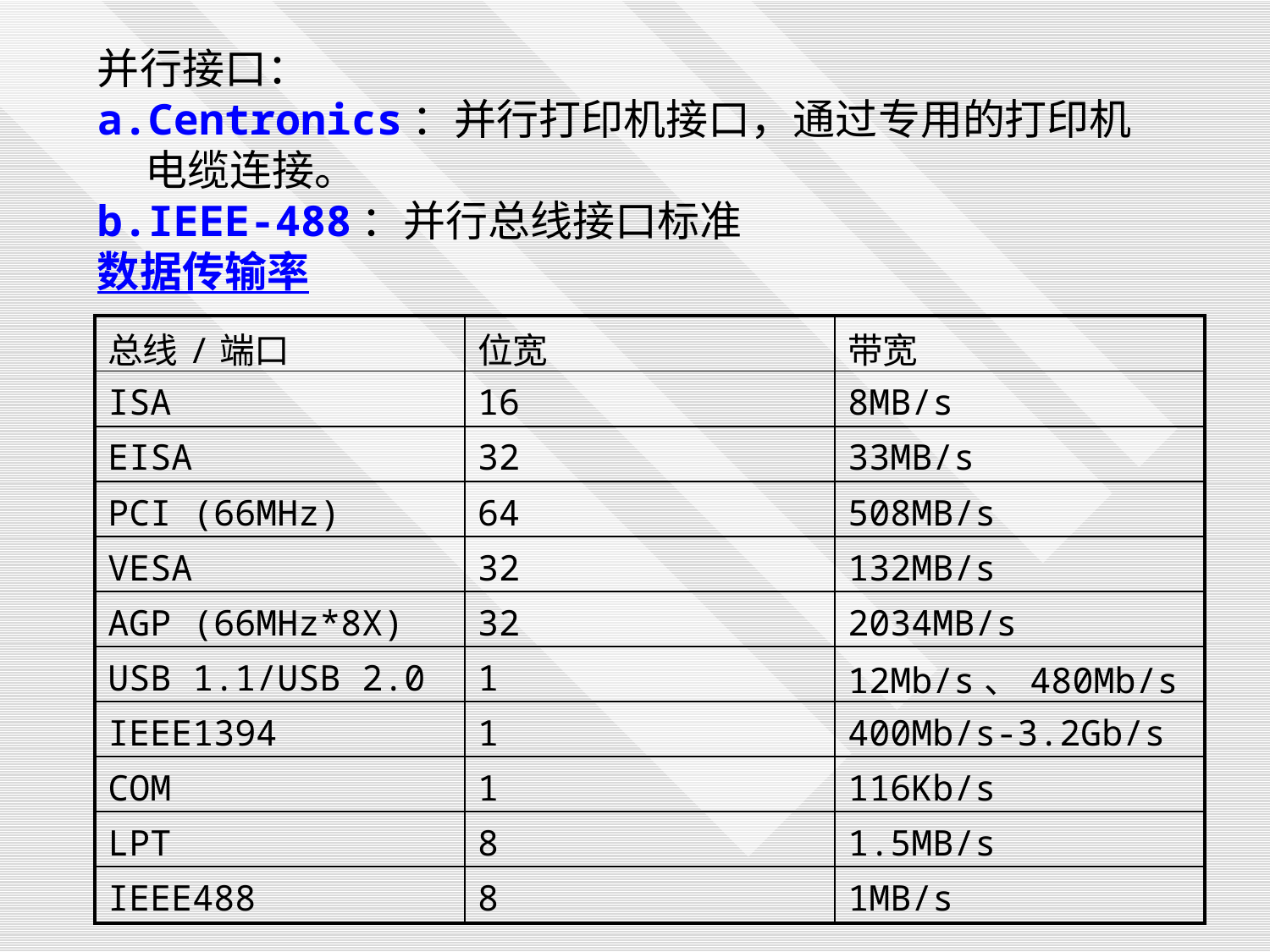

并行接口：
Centronics：并行打印机接口，通过专用的打印机电缆连接。
IEEE-488：并行总线接口标准
数据传输率
| 总线/端口 | 位宽 | 带宽 |
| --- | --- | --- |
| ISA | 16 | 8MB/s |
| EISA | 32 | 33MB/s |
| PCI (66MHz) | 64 | 508MB/s |
| VESA | 32 | 132MB/s |
| AGP (66MHz\*8X) | 32 | 2034MB/s |
| USB 1.1/USB 2.0 | 1 | 12Mb/s、480Mb/s |
| IEEE1394 | 1 | 400Mb/s-3.2Gb/s |
| COM | 1 | 116Kb/s |
| LPT | 8 | 1.5MB/s |
| IEEE488 | 8 | 1MB/s |